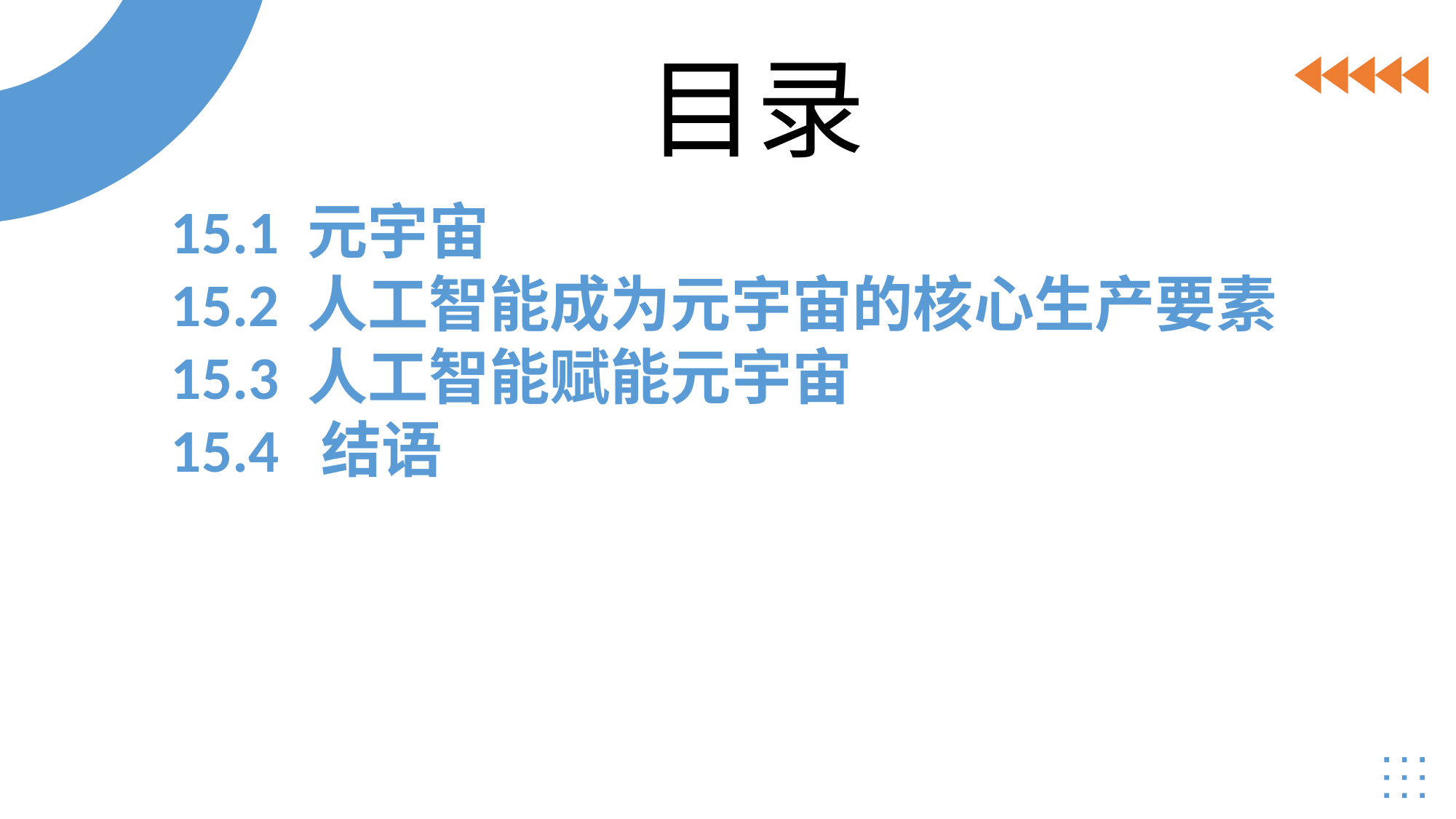

目录

15.1 元宇宙
15.2 人工智能成为元宇宙的核心生产要素
15.3 人工智能赋能元宇宙
15.4  结语

人工智能相关概念